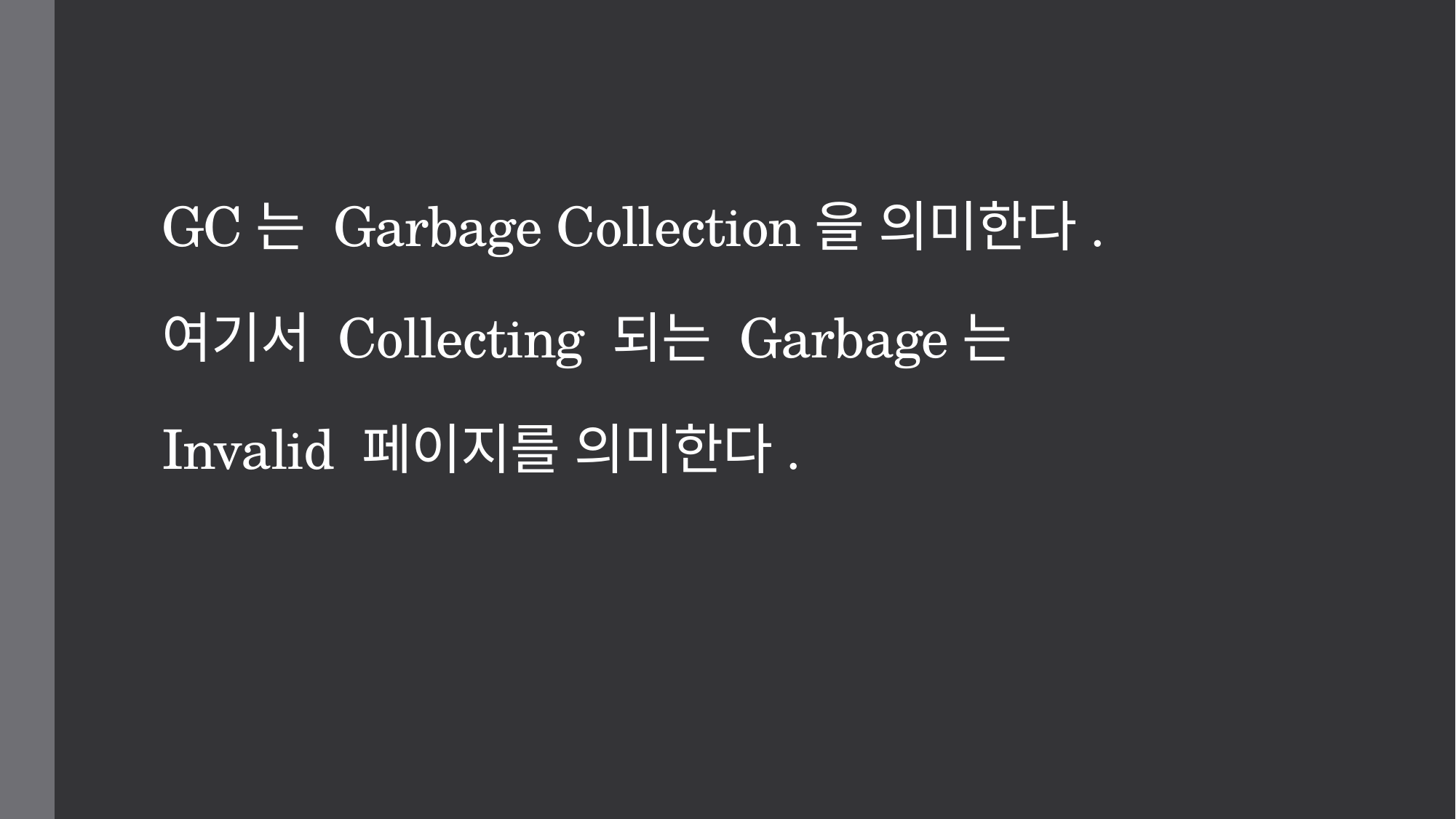

# GC는 Garbage Collection을 의미한다. 여기서 Collecting 되는 Garbage는 Invalid 페이지를 의미한다.